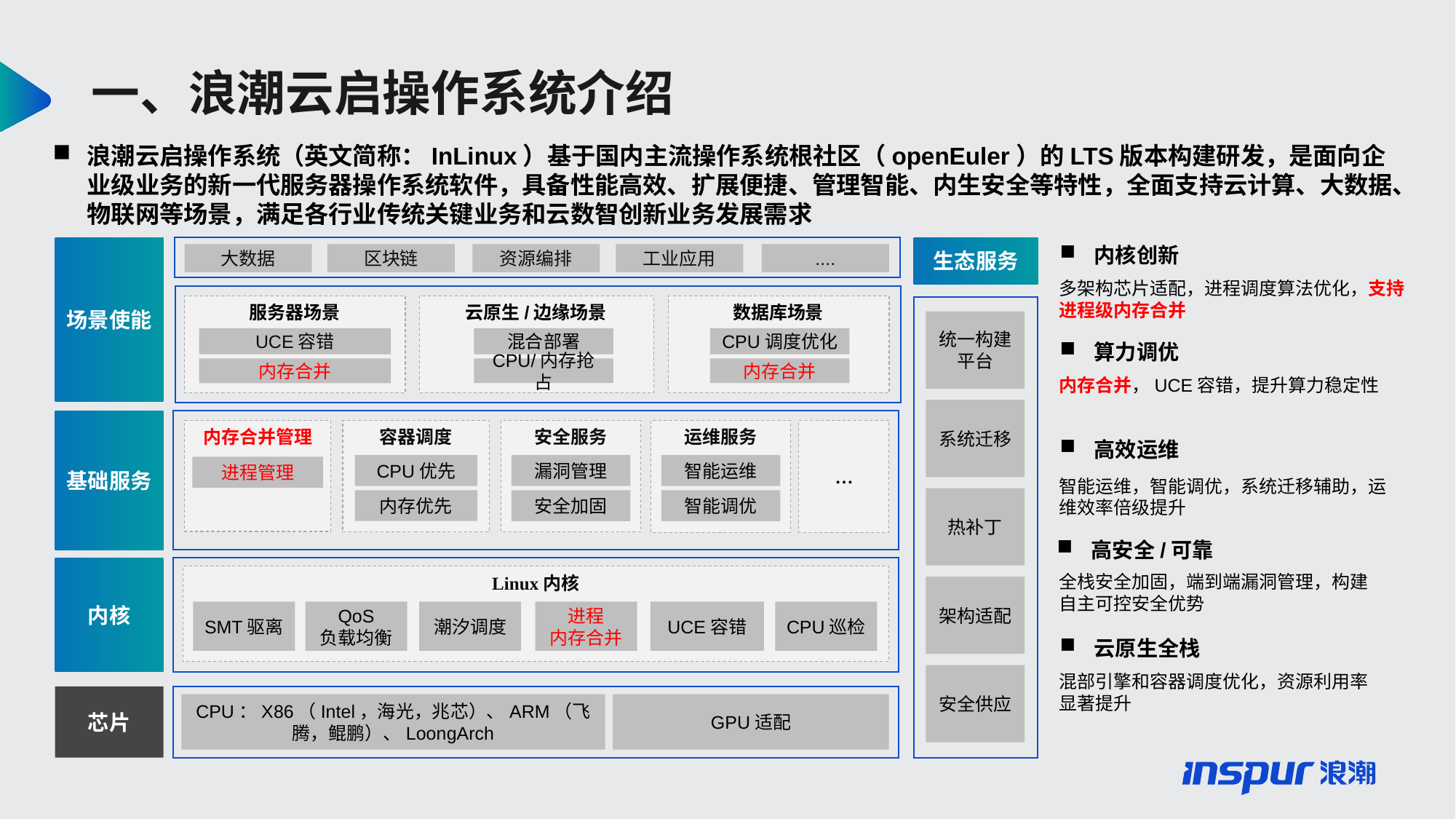

一、浪潮云启操作系统介绍

浪潮云启操作系统（英文简称：InLinux）基于国内主流操作系统根社区（openEuler）的LTS版本构建研发，是面向企业级业务的新一代服务器操作系统软件，具备性能高效、扩展便捷、管理智能、内生安全等特性，全面支持云计算、大数据、物联网等场景，满足各行业传统关键业务和云数智创新业务发展需求
内核创新
场景使能

生态服务
大数据
区块链
资源编排
工业应用
....

服务器场景
云原生/边缘场景
数据库场景

统一构建平台
混合部署
CPU调度优化
UCE容错
CPU/内存抢占
内存合并
内存合并
系统迁移
基础服务

内存合并管理

容器调度
安全服务

运维服务

…
漏洞管理
智能运维
CPU优先
进程管理
热补丁
内存优先
安全加固
智能调优
内核

Linux内核

架构适配
SMT驱离
QoS
负载均衡
潮汐调度
进程
内存合并
UCE容错
CPU巡检
安全供应
芯片

CPU：X86（Intel，海光，兆芯）、ARM（飞腾，鲲鹏）、LoongArch
GPU适配
多架构芯片适配，进程调度算法优化，支持进程级内存合并
算力调优
内存合并，UCE容错，提升算力稳定性
高效运维
智能运维，智能调优，系统迁移辅助，运维效率倍级提升
高安全/可靠
全栈安全加固，端到端漏洞管理，构建自主可控安全优势
云原生全栈
混部引擎和容器调度优化，资源利用率显著提升